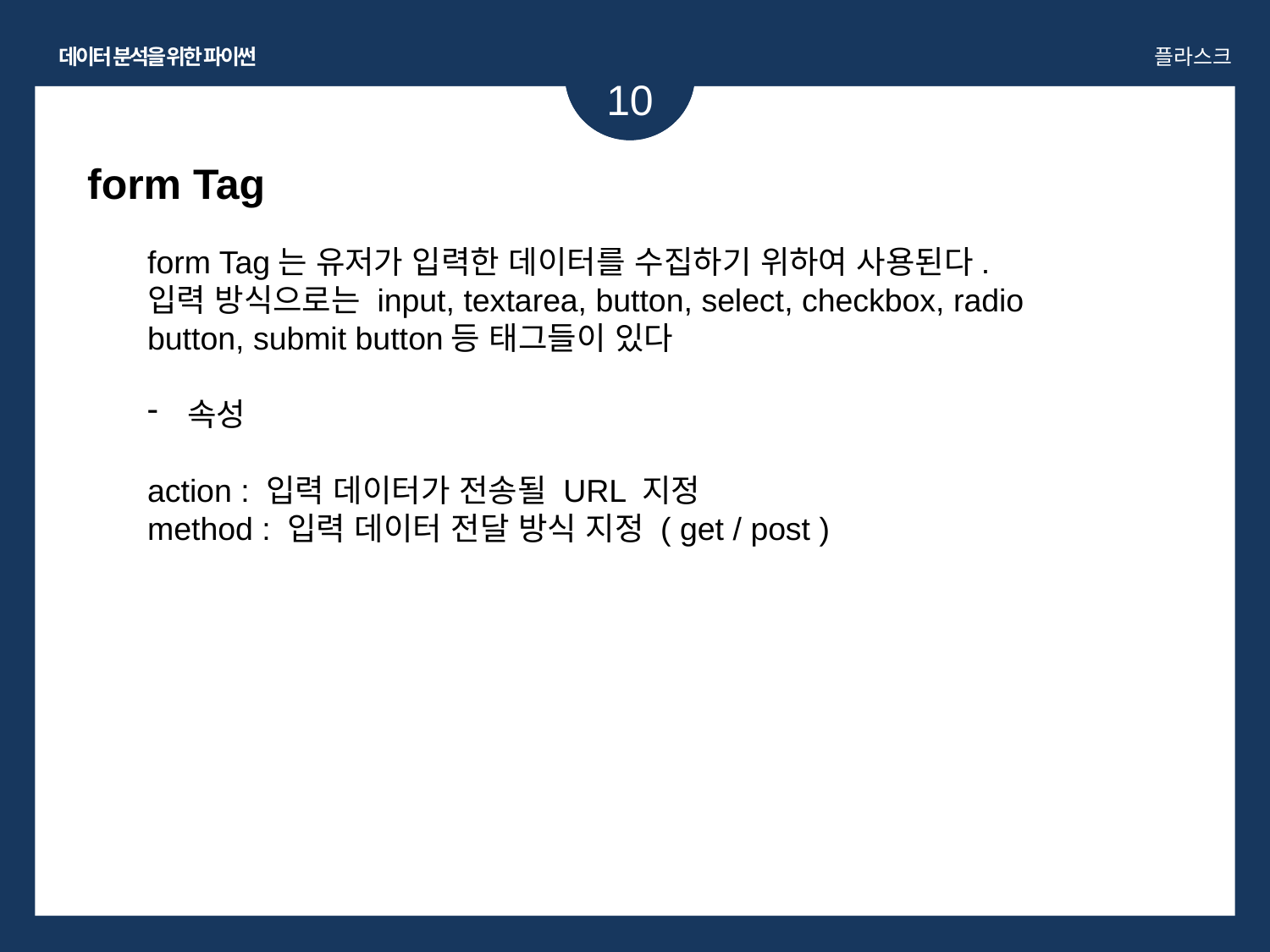

데이터 분석을 위한 파이썬
플라스크
10
form Tag
form Tag는 유저가 입력한 데이터를 수집하기 위하여 사용된다.
입력 방식으로는 input, textarea, button, select, checkbox, radio button, submit button등 태그들이 있다

속성

action : 입력 데이터가 전송될 URL 지정
method : 입력 데이터 전달 방식 지정 ( get / post )